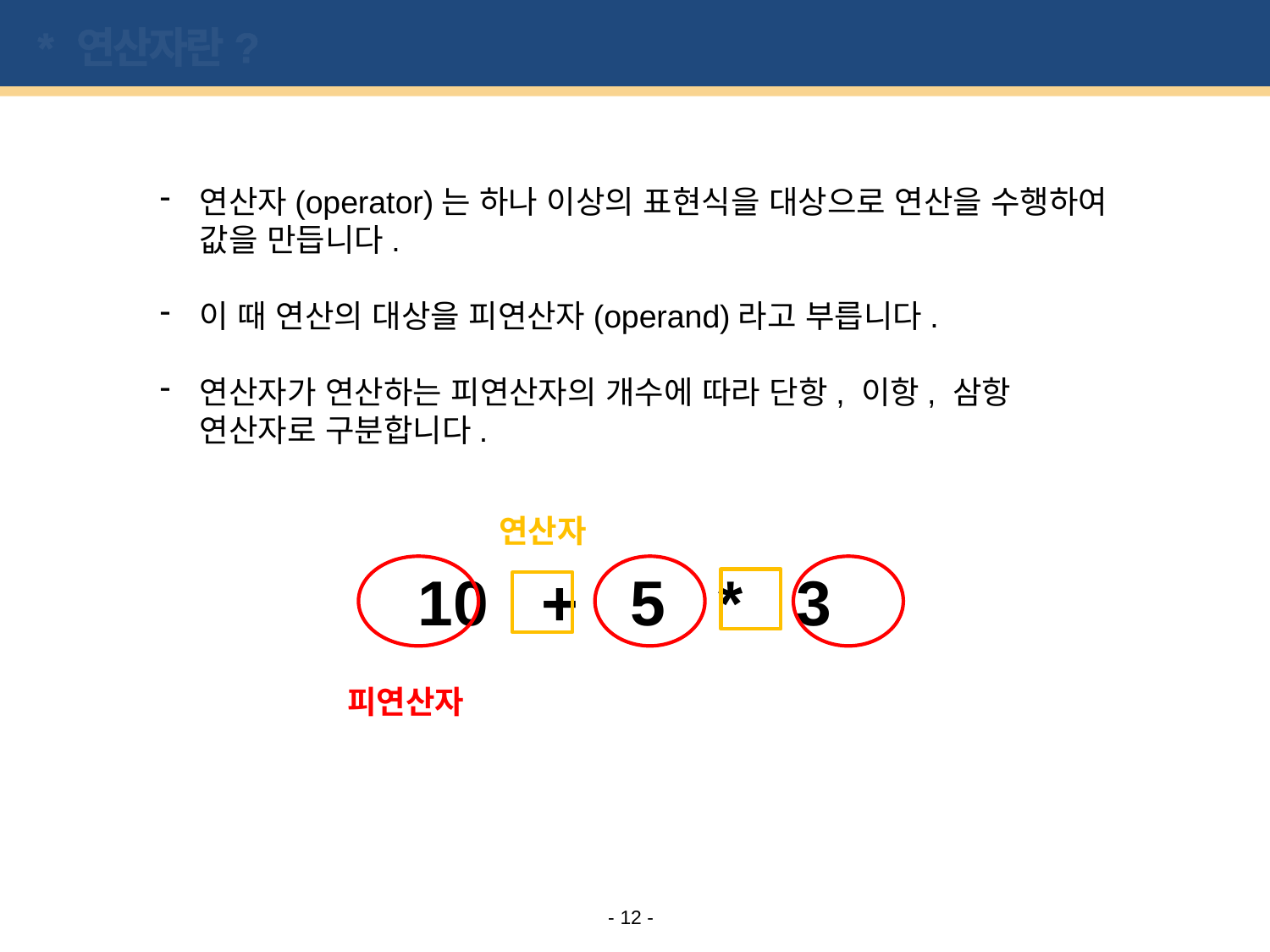

# * 연산자란?
연산자(operator)는 하나 이상의 표현식을 대상으로 연산을 수행하여 값을 만듭니다.

이 때 연산의 대상을 피연산자(operand)라고 부릅니다.

연산자가 연산하는 피연산자의 개수에 따라 단항, 이항, 삼항 연산자로 구분합니다.
연산자

10   +   5   *   3

피연산자